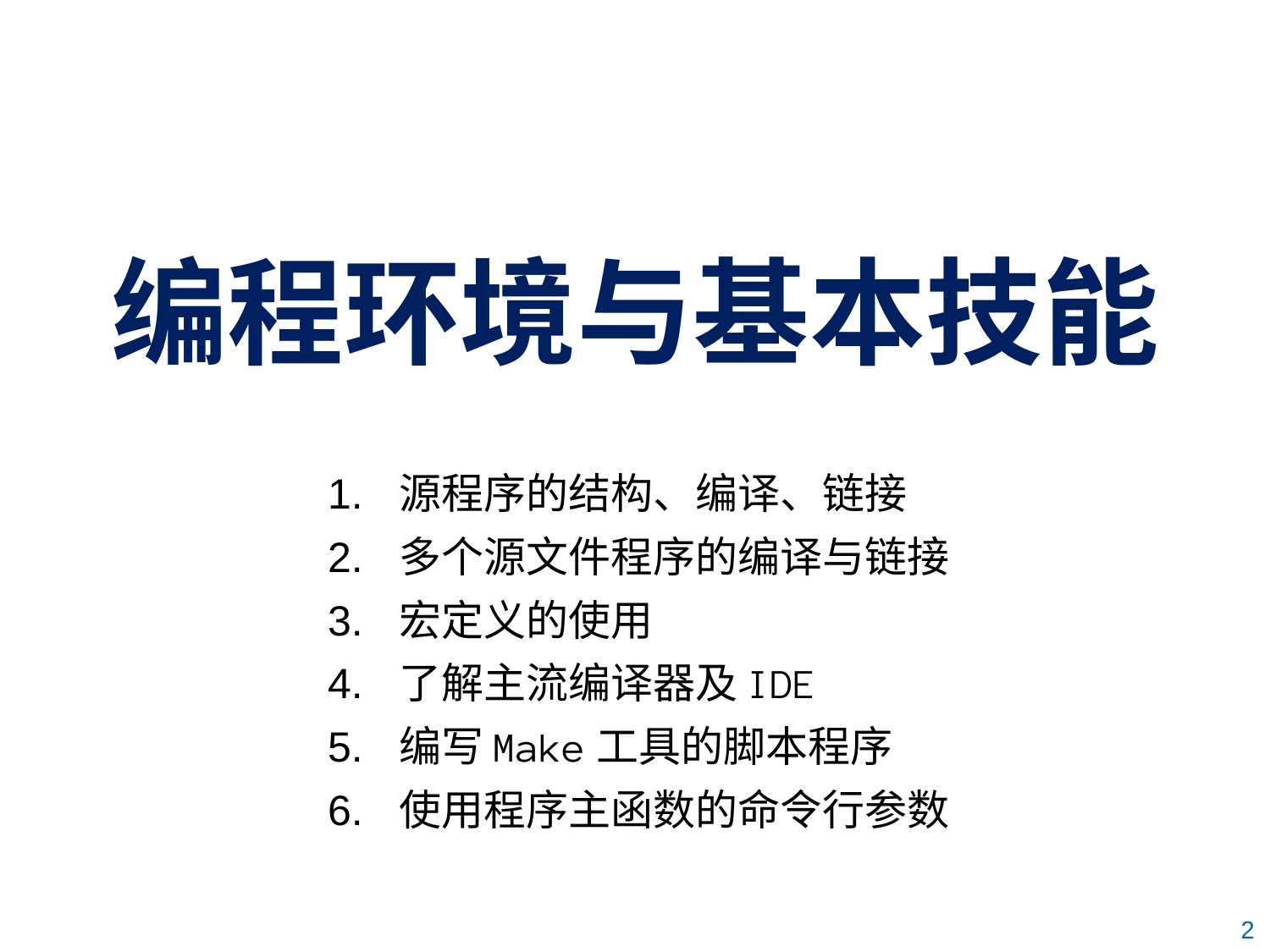

# 编程环境与基本技能
源程序的结构、编译、链接
多个源文件程序的编译与链接
宏定义的使用
了解主流编译器及IDE
编写Make工具的脚本程序
使用程序主函数的命令行参数
2